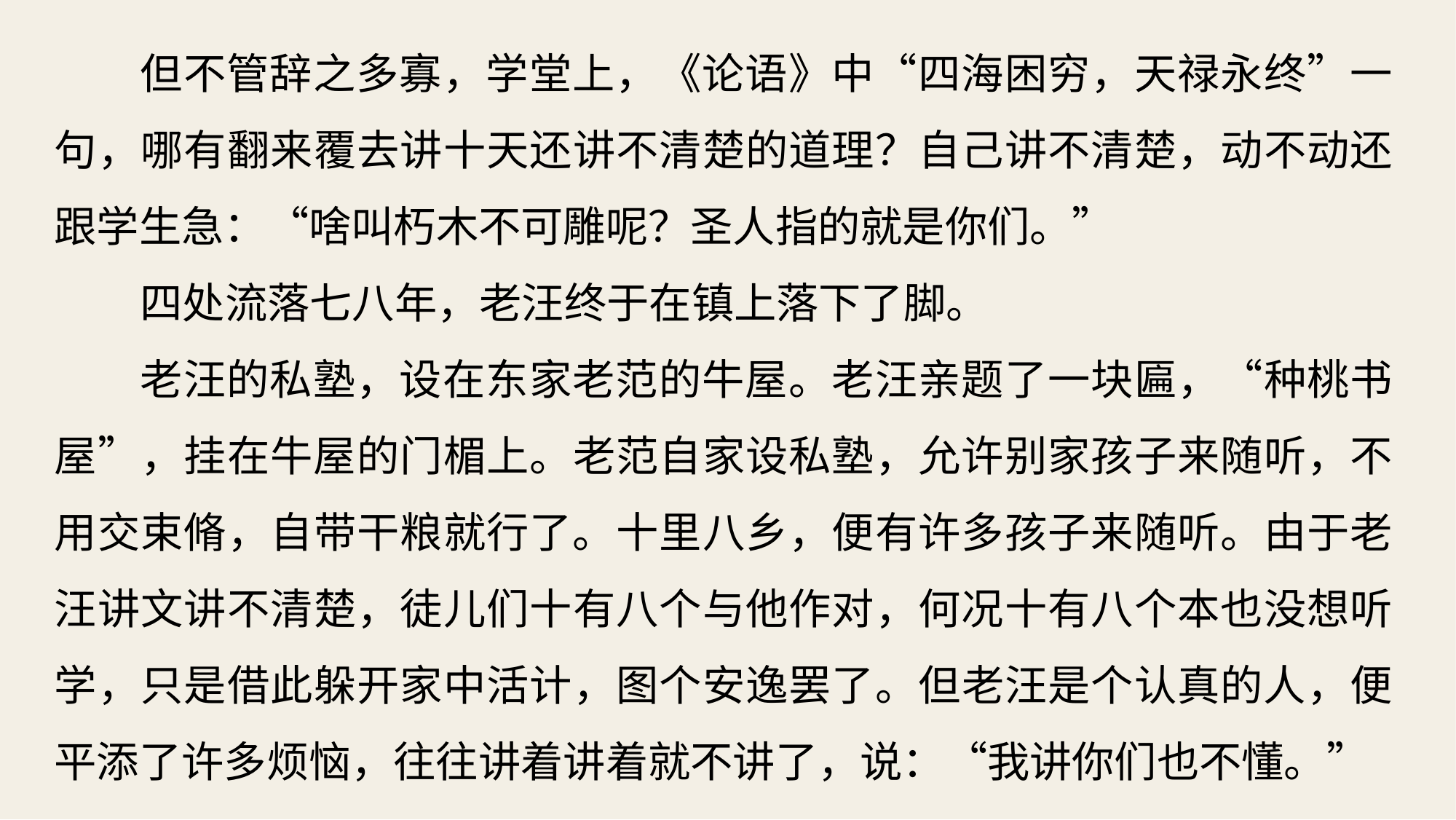

但不管辞之多寡，学堂上，《论语》中“四海困穷，天禄永终”一句，哪有翻来覆去讲十天还讲不清楚的道理？自己讲不清楚，动不动还跟学生急：“啥叫朽木不可雕呢？圣人指的就是你们。”
四处流落七八年，老汪终于在镇上落下了脚。
老汪的私塾，设在东家老范的牛屋。老汪亲题了一块匾，“种桃书屋”，挂在牛屋的门楣上。老范自家设私塾，允许别家孩子来随听，不用交束脩，自带干粮就行了。十里八乡，便有许多孩子来随听。由于老汪讲文讲不清楚，徒儿们十有八个与他作对，何况十有八个本也没想听学，只是借此躲开家中活计，图个安逸罢了。但老汪是个认真的人，便平添了许多烦恼，往往讲着讲着就不讲了，说：“我讲你们也不懂。”